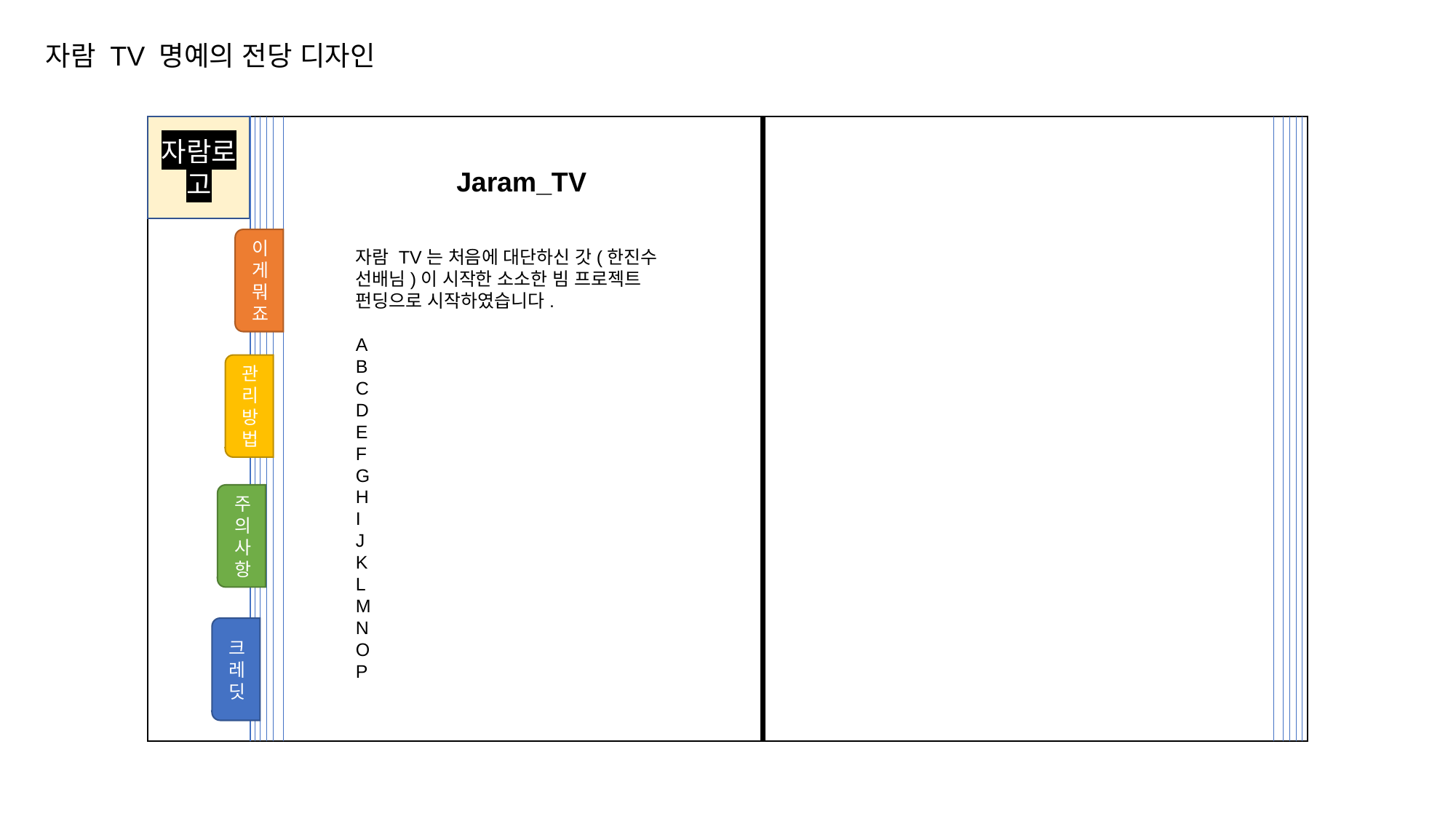

자람 TV 명예의 전당 디자인

자람로고
Jaram_TV
자람 TV는 처음에 대단하신 갓(한진수 선배님)이 시작한 소소한 빔 프로젝트 펀딩으로 시작하였습니다.

A
B
C
D
E
F
G
H
I
J
K
L
M
N
O
P
이게뭐죠
관리방법
주의사항
크레딧